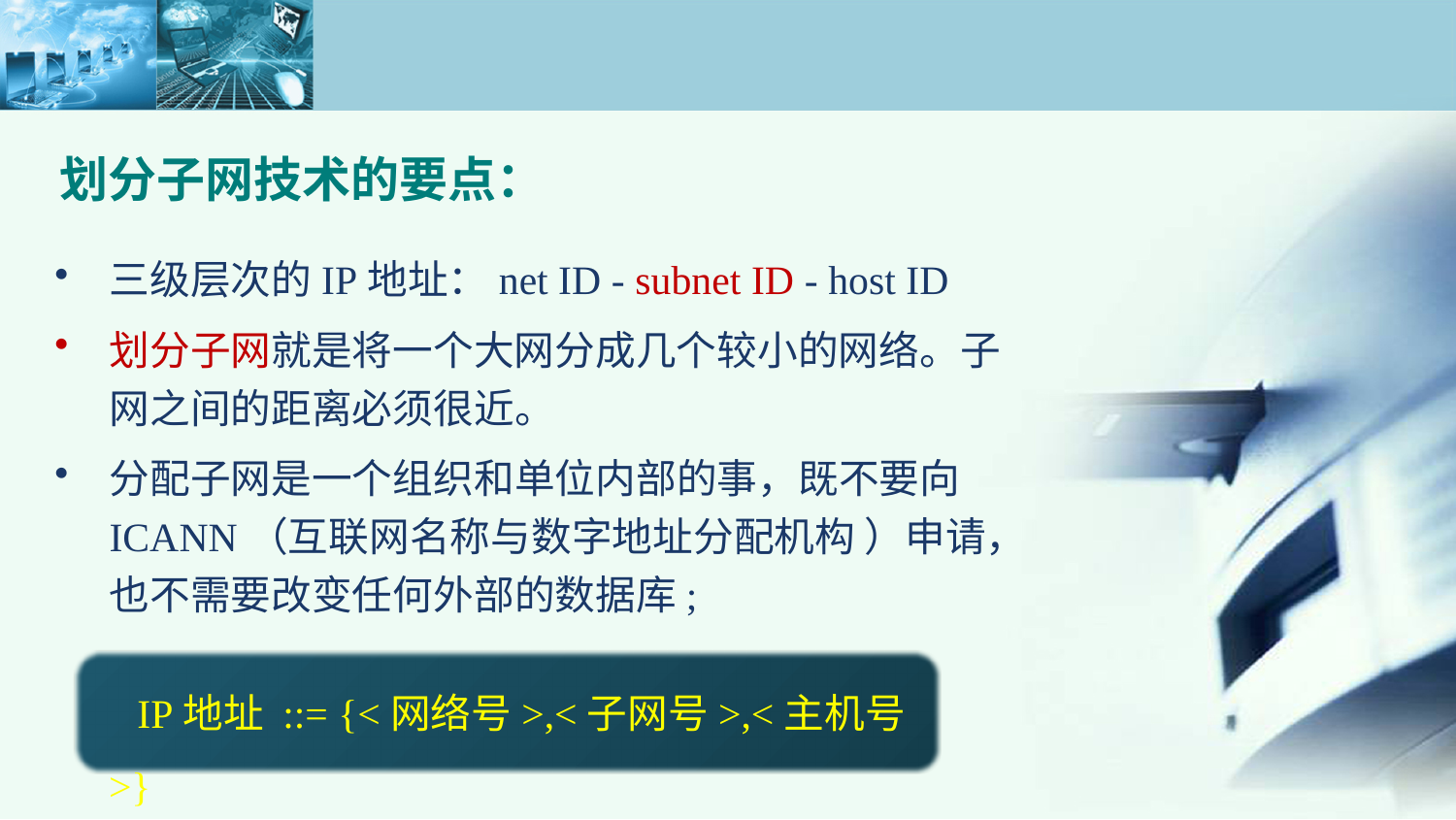

划分子网技术的要点：
三级层次的IP地址：net ID - subnet ID - host ID
划分子网就是将一个大网分成几个较小的网络。子网之间的距离必须很近。
分配子网是一个组织和单位内部的事，既不要向ICANN（互联网名称与数字地址分配机构 ）申请，也不需要改变任何外部的数据库;
IP地址 ::= {<网络号>,<子网号>,<主机号>}